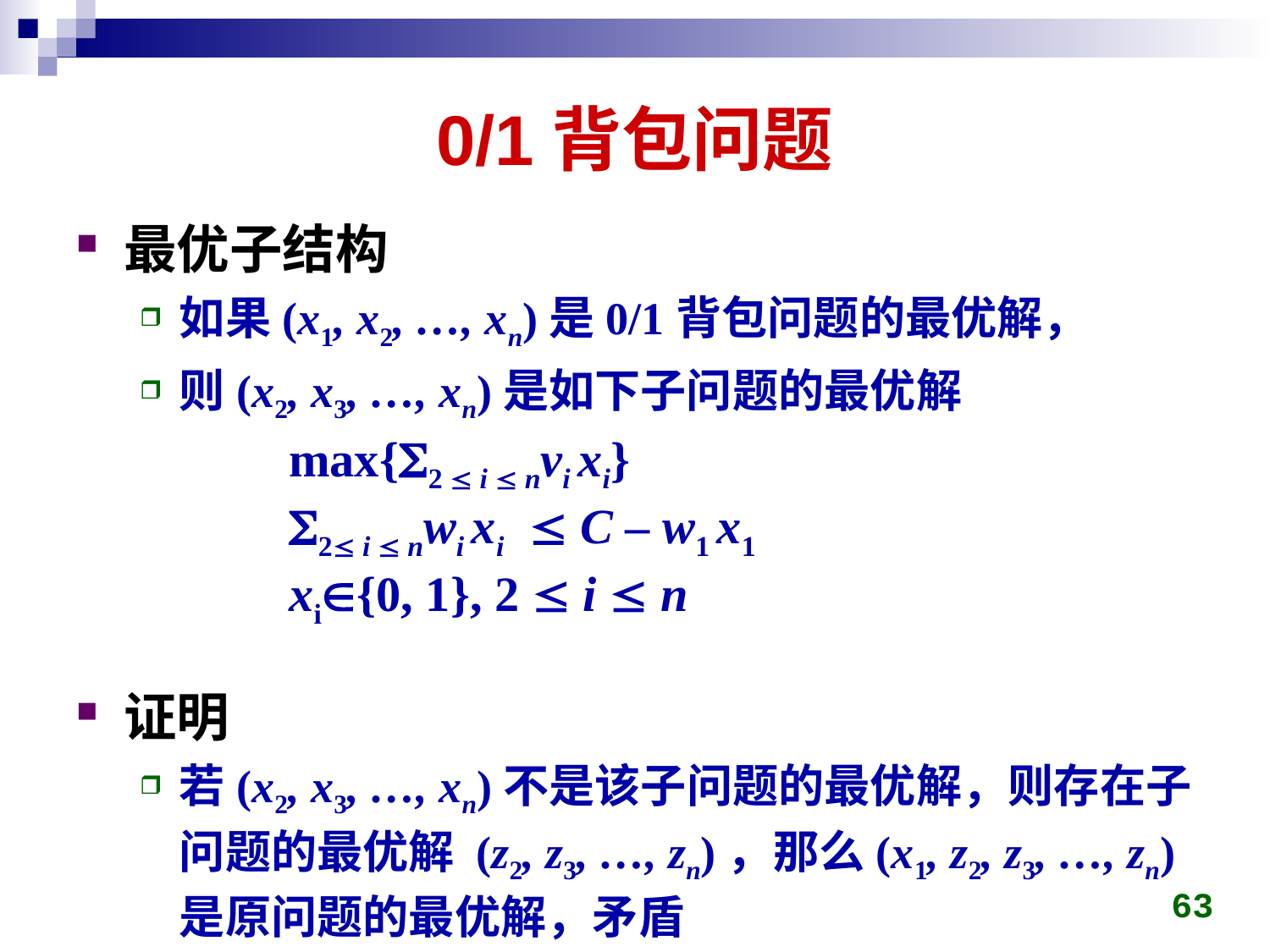

# 0/1背包问题
最优子结构
如果(x1, x2, …, xn)是0/1背包问题的最优解，
则(x2, x3, …, xn)是如下子问题的最优解

证明
若(x2, x3, …, xn)不是该子问题的最优解，则存在子问题的最优解 (z2, z3, …, zn)，那么(x1, z2, z3, …, zn)是原问题的最优解，矛盾
max{Σ2 ≤ i ≤ nvi xi}
Σ2≤ i ≤ nwi xi  ≤ C – w1 x1
xi∈{0, 1}, 2 ≤ i ≤ n
63